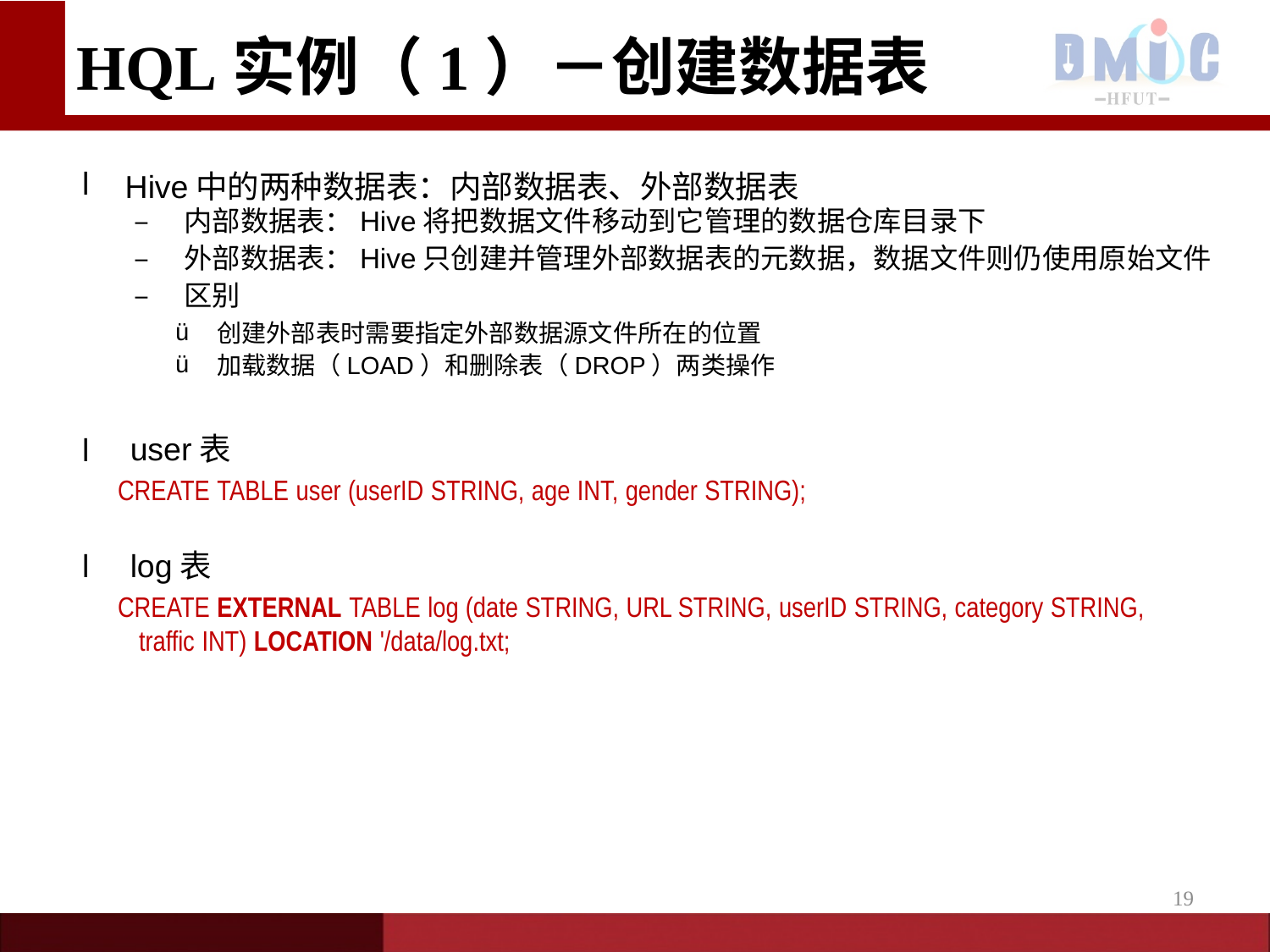

# HQL实例（1）－创建数据表
l
Hive中的两种数据表：内部数据表、外部数据表
	–     内部数据表：Hive将把数据文件移动到它管理的数据仓库目录下
	–     外部数据表：Hive只创建并管理外部数据表的元数据，数据文件则仍使用原始文件
	–     区别
创建外部表时需要指定外部数据源文件所在的位置
加载数据（LOAD）和删除表（DROP）两类操作
ü
ü
	user表
CREATE TABLE user (userID STRING, age INT, gender STRING);

	log表
CREATE EXTERNAL TABLE log (date STRING, URL STRING, userID STRING, category STRING,
		traffic INT) LOCATION '/data/log.txt;
l

l
19